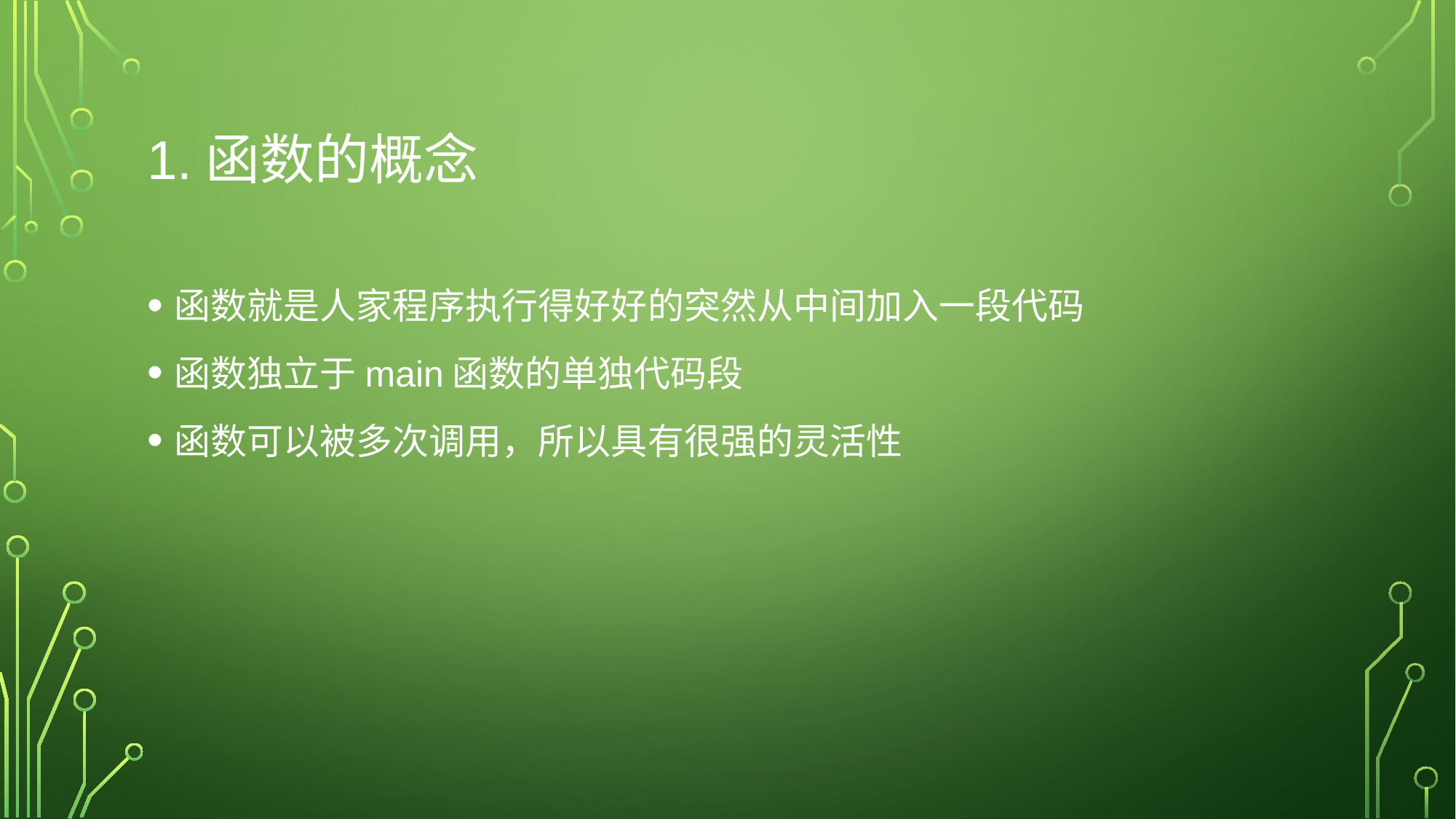

# 1.函数的概念
函数就是人家程序执行得好好的突然从中间加入一段代码
函数独立于main函数的单独代码段
函数可以被多次调用，所以具有很强的灵活性